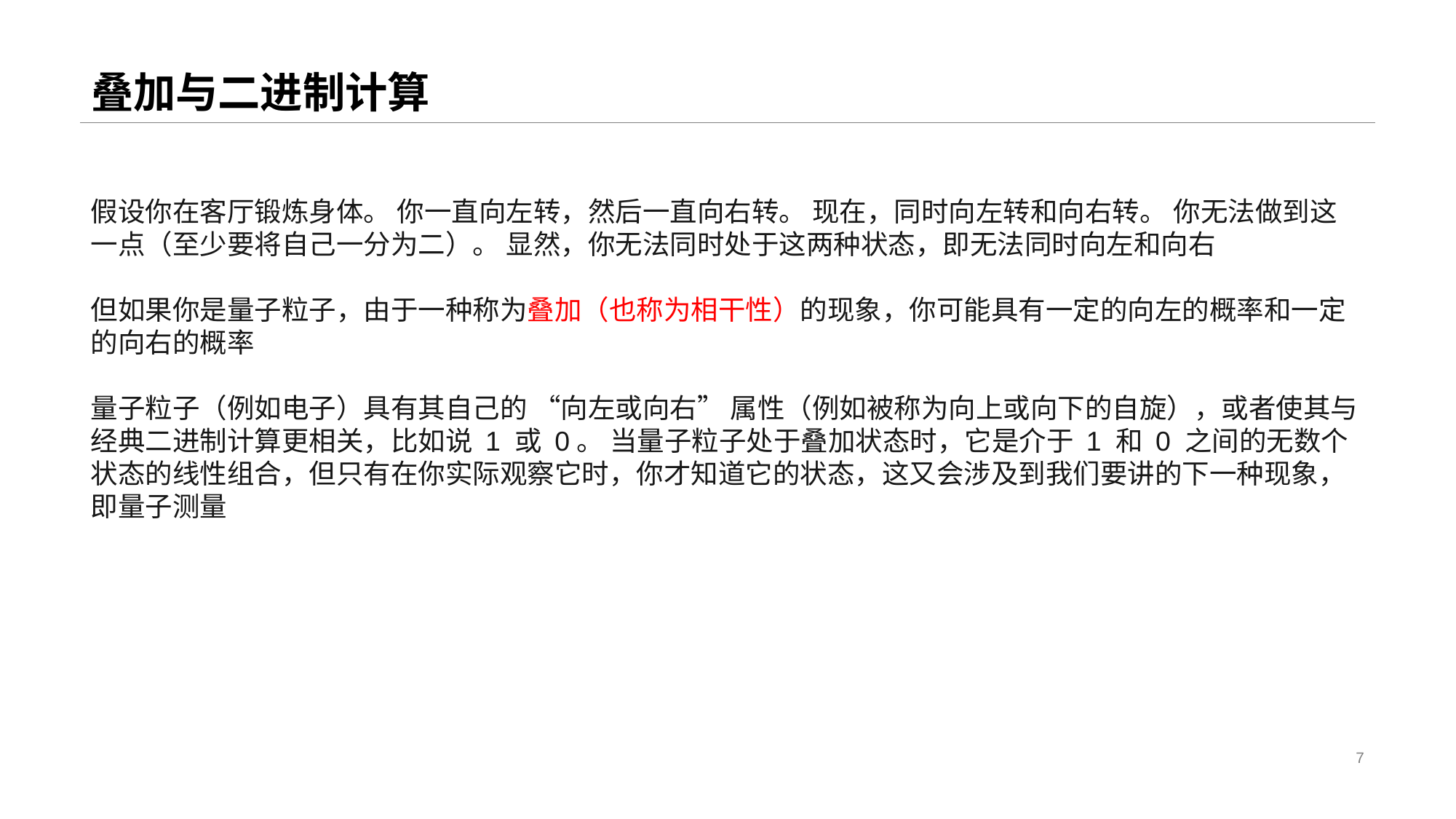

# 叠加与二进制计算
假设你在客厅锻炼身体。 你一直向左转，然后一直向右转。 现在，同时向左转和向右转。 你无法做到这一点（至少要将自己一分为二）。 显然，你无法同时处于这两种状态，即无法同时向左和向右

但如果你是量子粒子，由于一种称为叠加（也称为相干性）的现象，你可能具有一定的向左的概率和一定的向右的概率

量子粒子（例如电子）具有其自己的 “向左或向右” 属性（例如被称为向上或向下的自旋），或者使其与经典二进制计算更相关，比如说 1 或 0。 当量子粒子处于叠加状态时，它是介于 1 和 0 之间的无数个状态的线性组合，但只有在你实际观察它时，你才知道它的状态，这又会涉及到我们要讲的下一种现象，即量子测量
7